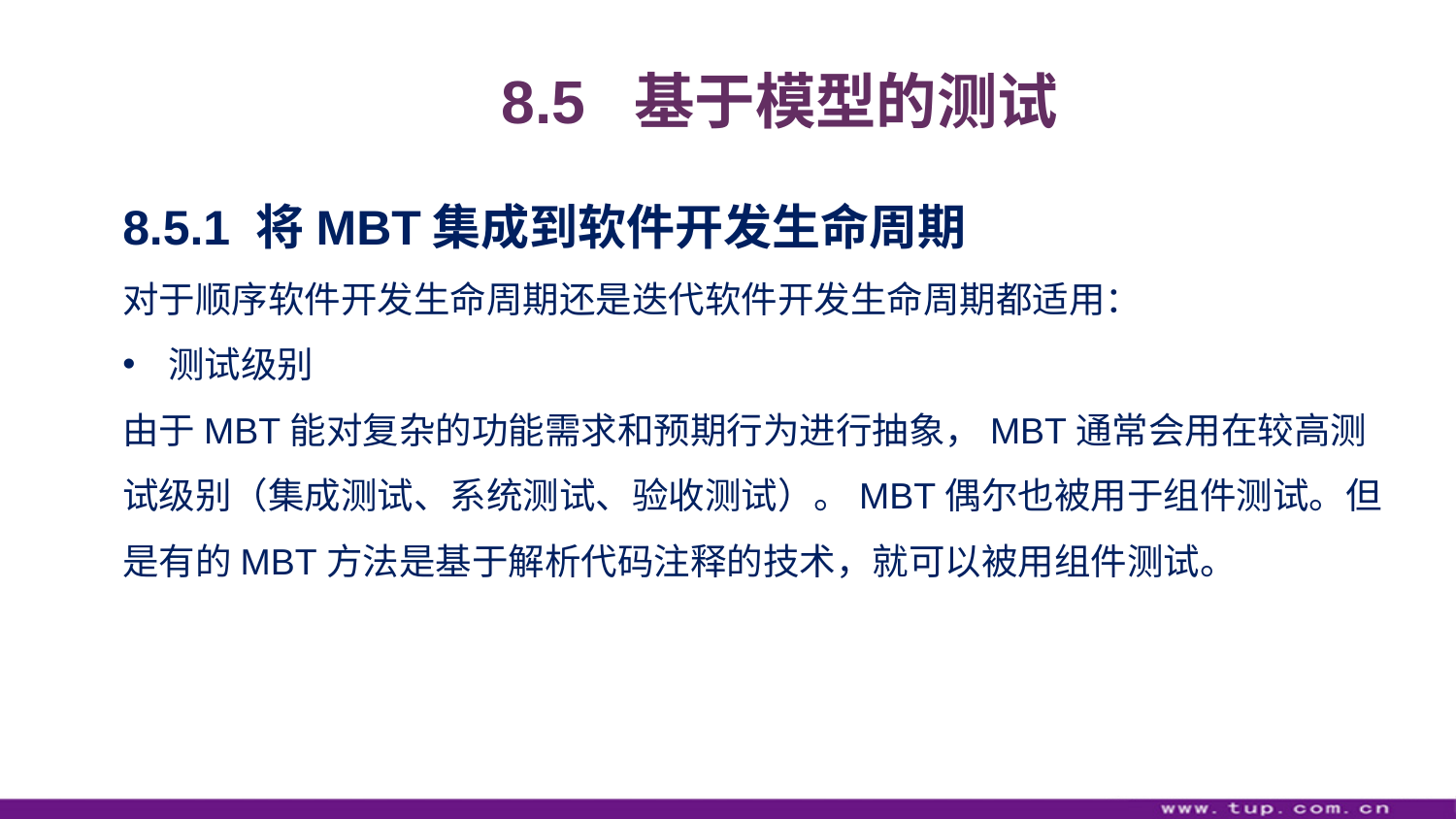

8.5  基于模型的测试

8.5.1 将MBT集成到软件开发生命周期
对于顺序软件开发生命周期还是迭代软件开发生命周期都适用：
测试级别
由于MBT能对复杂的功能需求和预期行为进行抽象，MBT通常会用在较高测试级别（集成测试、系统测试、验收测试）。MBT偶尔也被用于组件测试。但是有的MBT方法是基于解析代码注释的技术，就可以被用组件测试。